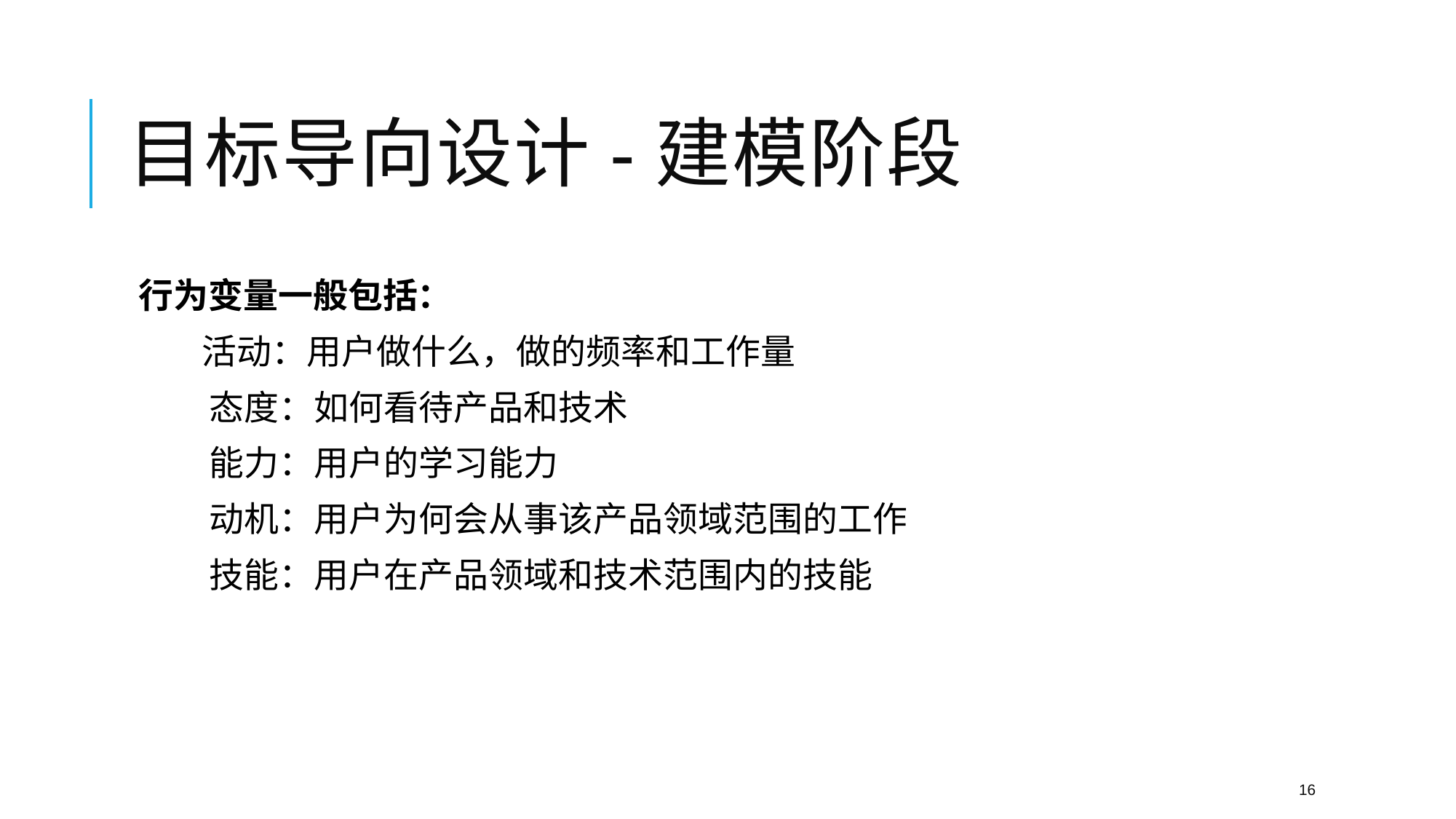

16
# 目标导向设计-建模阶段
行为变量一般包括：
       活动：用户做什么，做的频率和工作量
 态度：如何看待产品和技术
 能力：用户的学习能力
 动机：用户为何会从事该产品领域范围的工作
 技能：用户在产品领域和技术范围内的技能